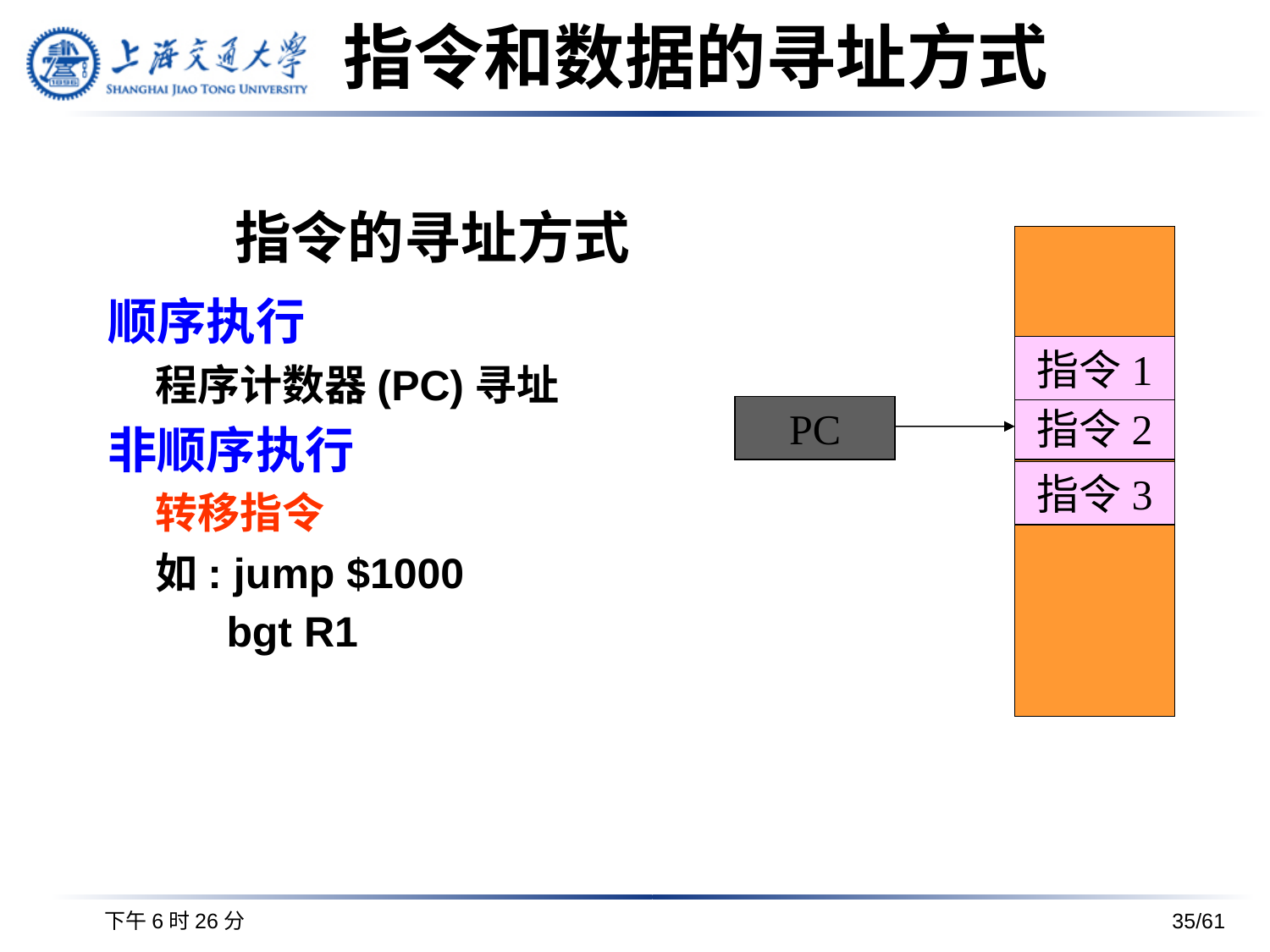

指令和数据的寻址方式
指令的寻址方式
顺序执行
	程序计数器(PC)寻址
非顺序执行
	转移指令
	如: jump $1000
	      bgt R1

指令1
PC
指令2

指令3
下午6时26分
35/61